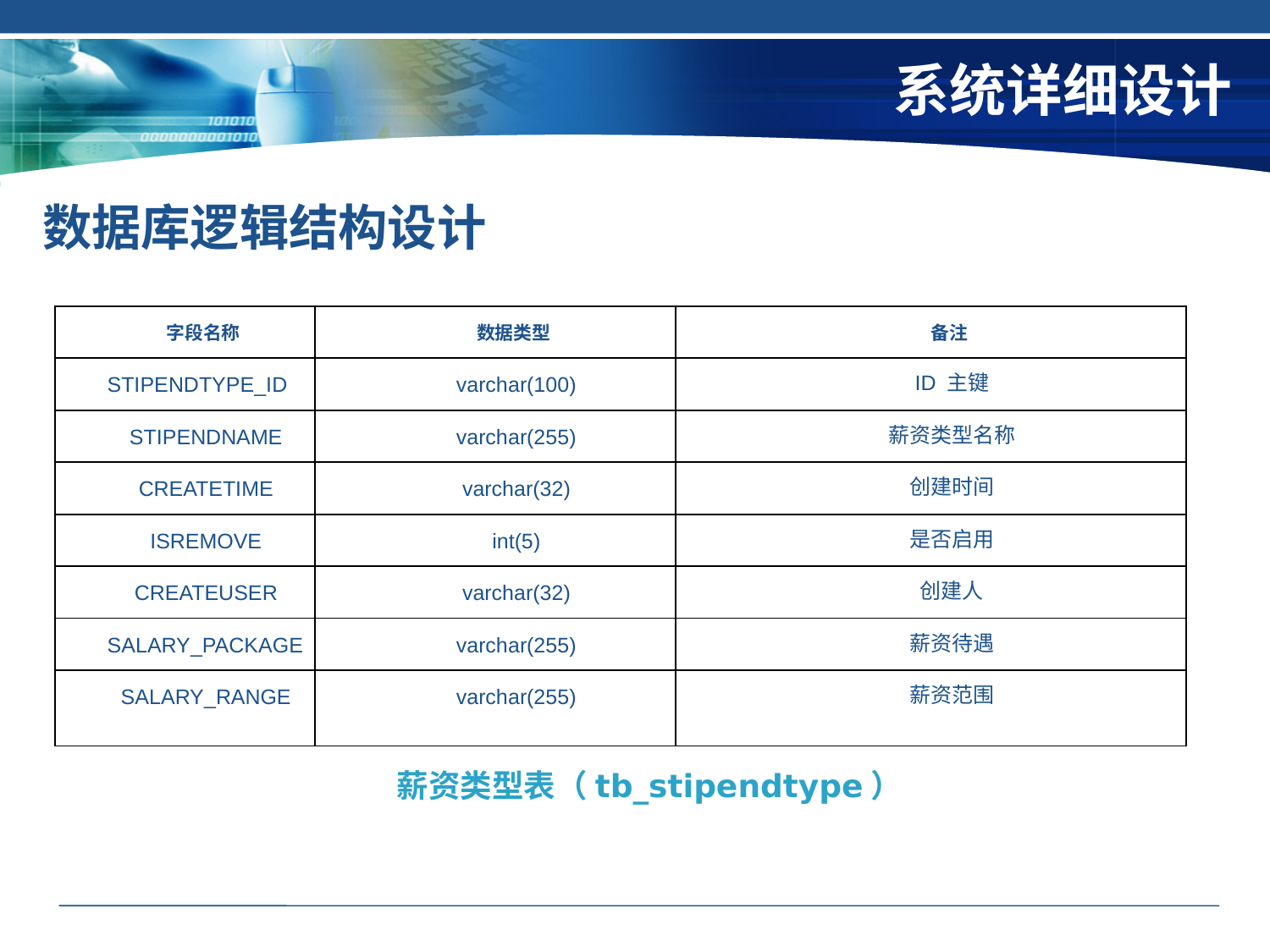

# 系统详细设计
数据库逻辑结构设计

薪资类型表（tb_stipendtype）

| 字段名称 | 数据类型 | 备注 |
| --- | --- | --- |
| STIPENDTYPE\_ID | varchar(100) | ID 主键 |
| STIPENDNAME | varchar(255) | 薪资类型名称 |
| CREATETIME | varchar(32) | 创建时间 |
| ISREMOVE | int(5) | 是否启用 |
| CREATEUSER | varchar(32) | 创建人 |
| SALARY\_PACKAGE | varchar(255) | 薪资待遇 |
| SALARY\_RANGE | varchar(255) | 薪资范围 |